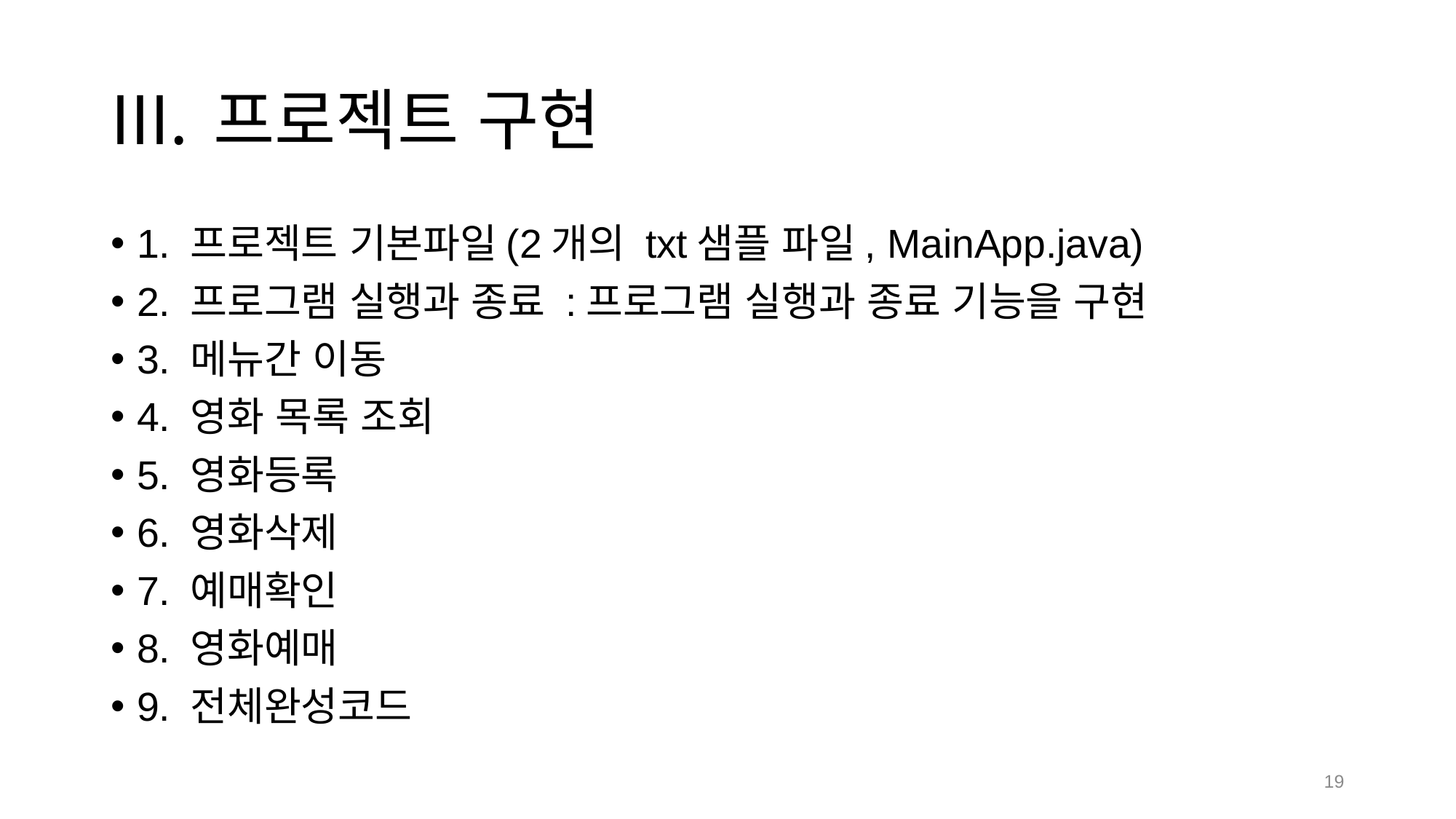

# 프로젝트 구현
1. 프로젝트 기본파일(2개의 txt샘플 파일, MainApp.java)
2. 프로그램 실행과 종료 :프로그램 실행과 종료 기능을 구현
3. 메뉴간 이동
4. 영화 목록 조회
5. 영화등록
6. 영화삭제
7. 예매확인
8. 영화예매
9. 전체완성코드
19